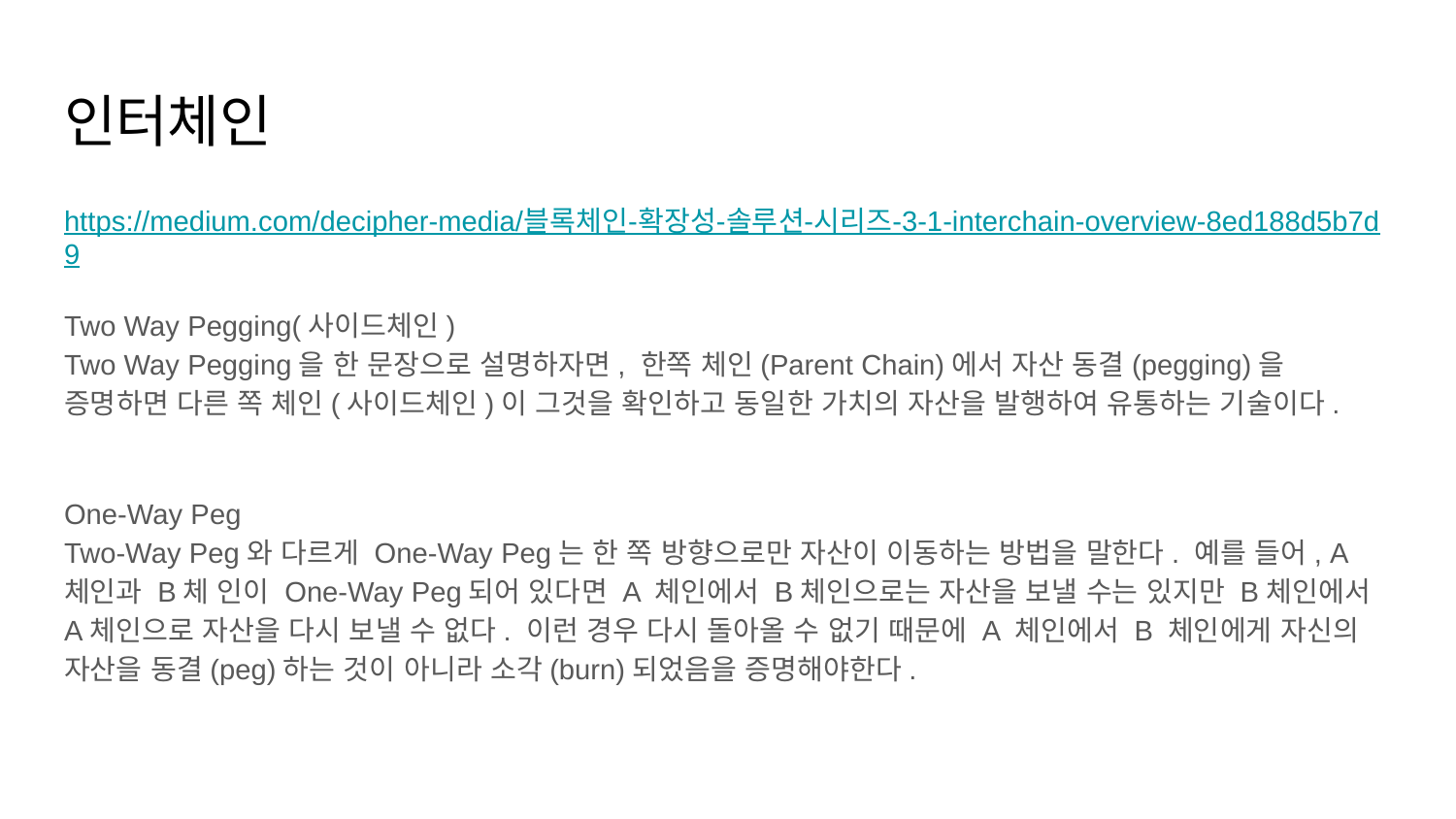

# 인터체인
https://medium.com/decipher-media/블록체인-확장성-솔루션-시리즈-3-1-interchain-overview-8ed188d5b7d9
Two Way Pegging(사이드체인)
Two Way Pegging을 한 문장으로 설명하자면, 한쪽 체인(Parent Chain)에서 자산 동결(pegging)을 증명하면 다른 쪽 체인(사이드체인)이 그것을 확인하고 동일한 가치의 자산을 발행하여 유통하는 기술이다.
One-Way Peg
Two-Way Peg와 다르게 One-Way Peg는 한 쪽 방향으로만 자산이 이동하는 방법을 말한다. 예를 들어, A 체인과 B체 인이 One-Way Peg되어 있다면 A 체인에서 B체인으로는 자산을 보낼 수는 있지만 B체인에서 A체인으로 자산을 다시 보낼 수 없다. 이런 경우 다시 돌아올 수 없기 때문에 A 체인에서 B 체인에게 자신의 자산을 동결(peg)하는 것이 아니라 소각(burn)되었음을 증명해야한다.